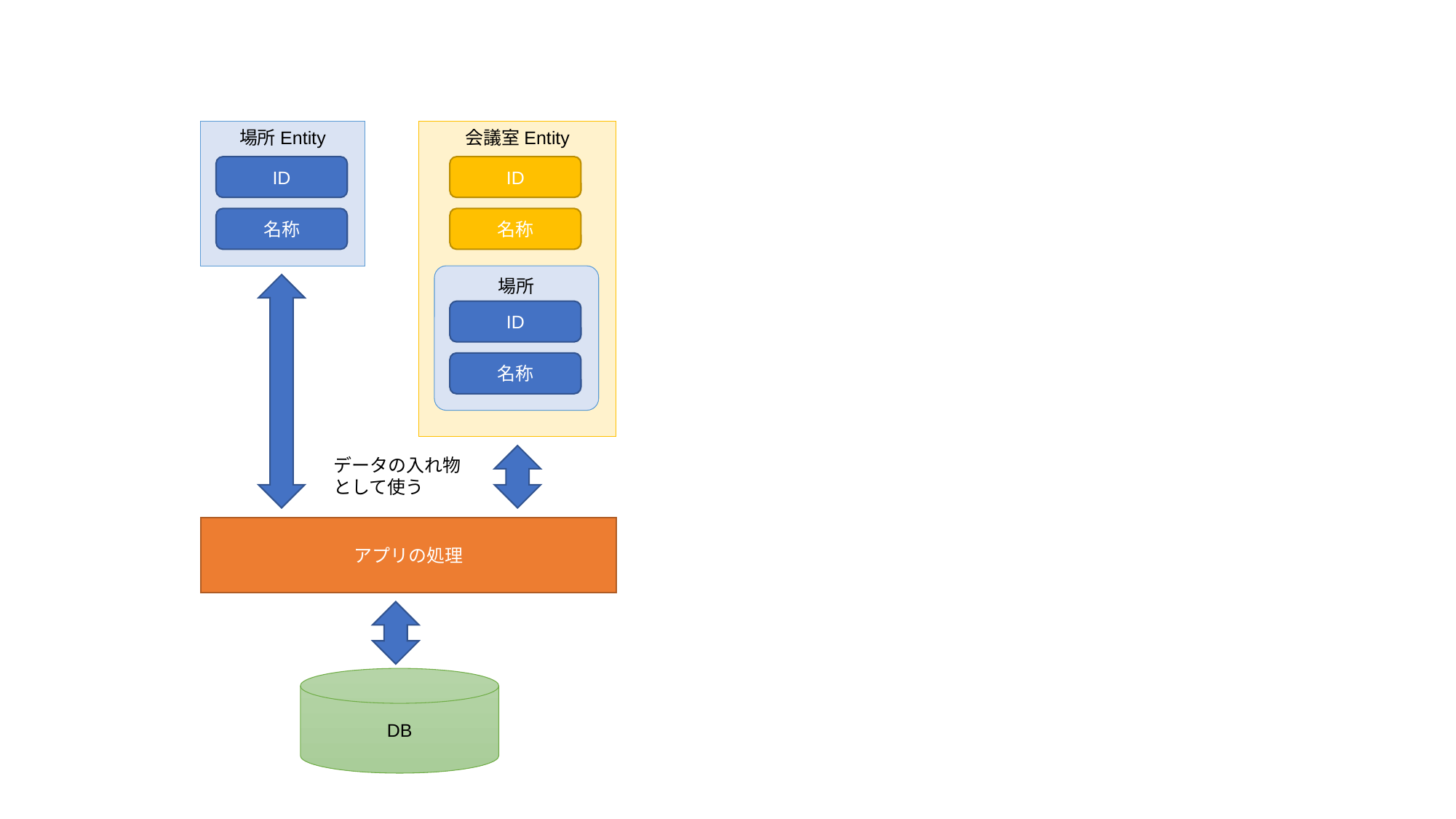

場所Entity
会議室Entity
ID
ID
名称
名称
場所

ID
名称

データの入れ物として使う
アプリの処理

DB